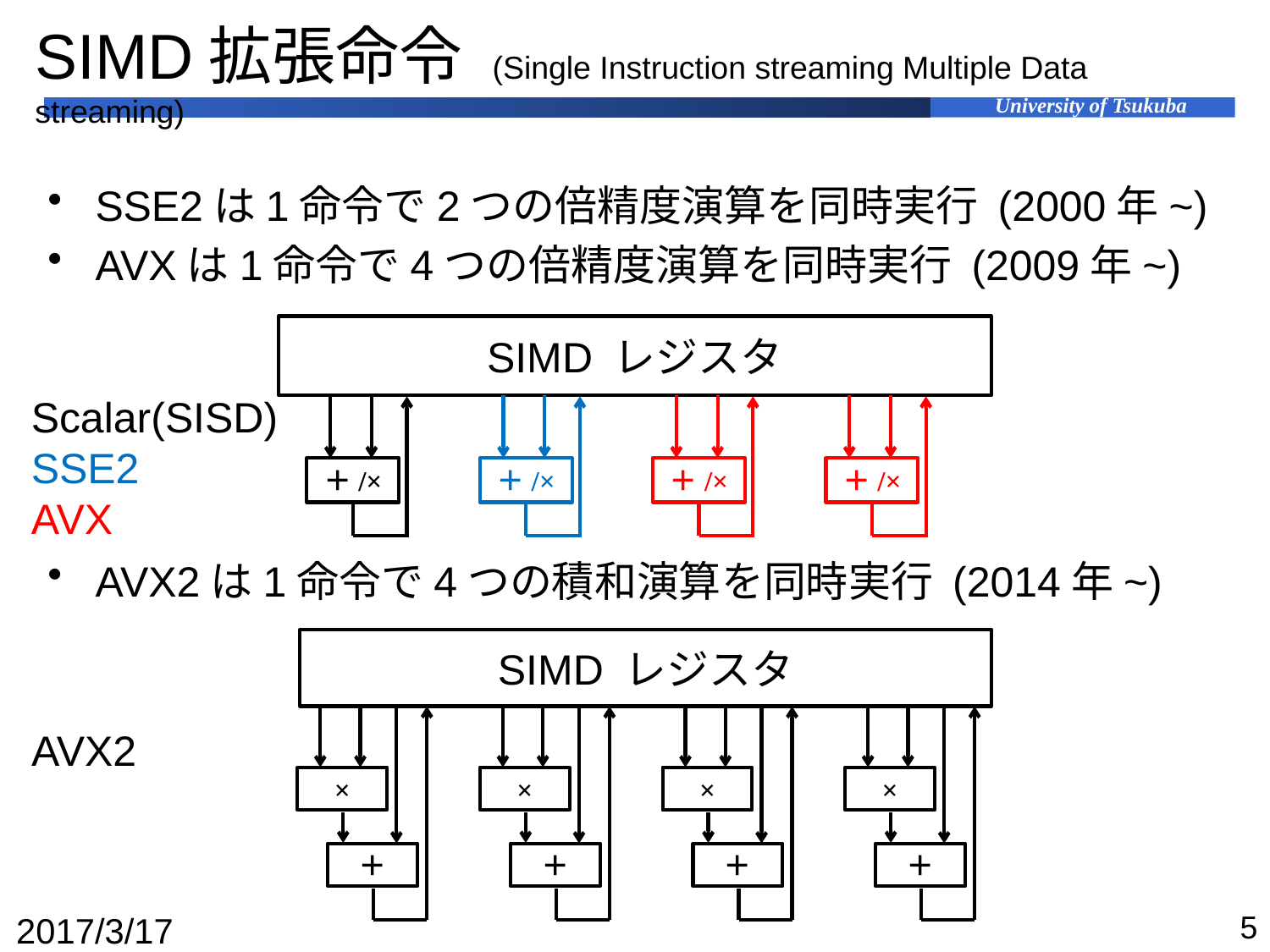

# SIMD拡張命令 (Single Instruction streaming Multiple Data streaming)
SSE2は1命令で2つの倍精度演算を同時実行 (2000年~)
AVXは1命令で4つの倍精度演算を同時実行 (2009年~)

AVX2は1命令で4つの積和演算を同時実行 (2014年~)
SIMD レジスタ
＋/×
＋/×
＋/×
＋/×
Scalar(SISD)
SSE2
AVX
SIMD レジスタ
×
＋
×
＋
×
＋
×
＋
AVX2
5
2017/3/17